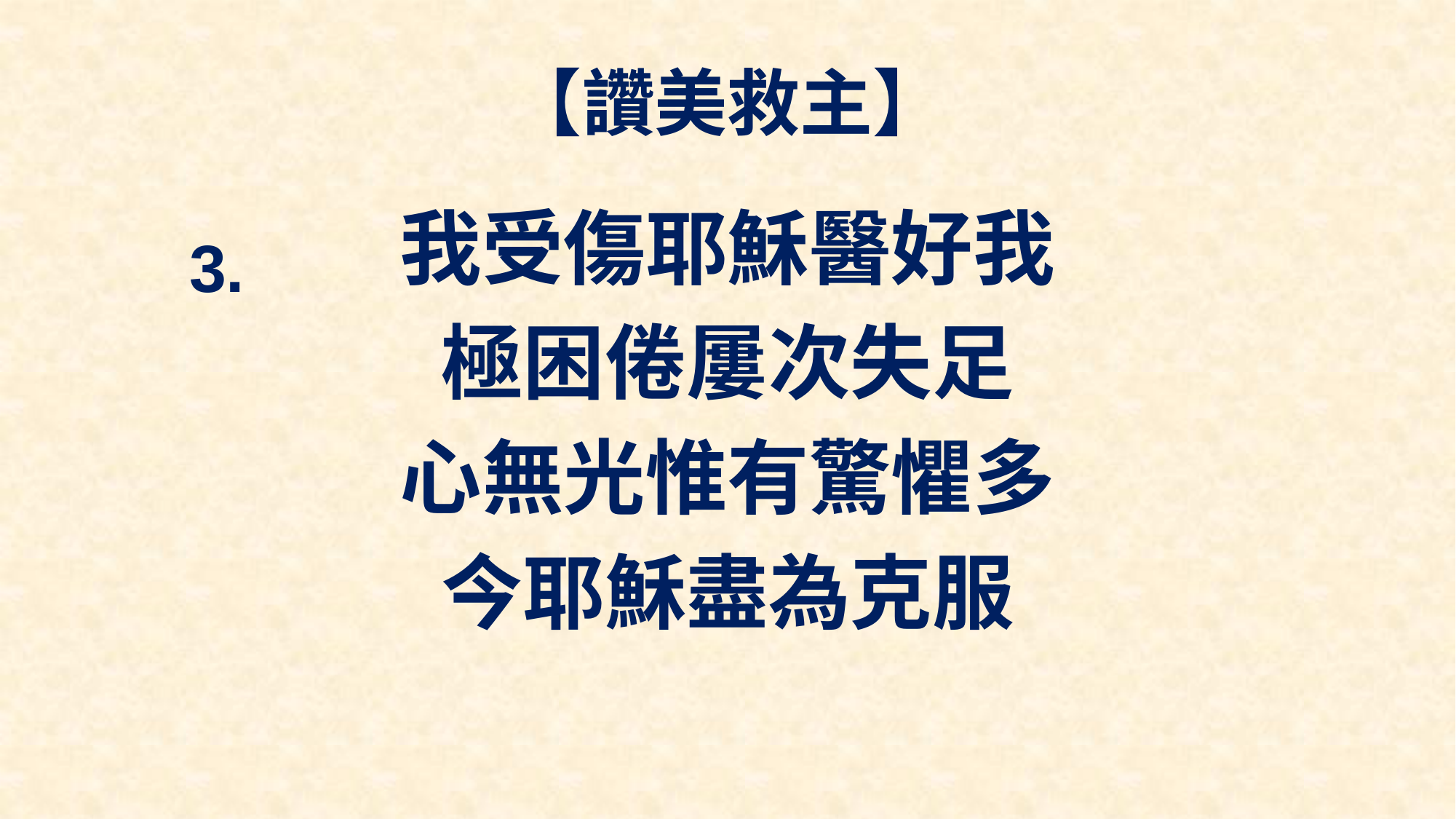

# 【讚美救主】
我受傷耶穌醫好我
極困倦屢次失足
心無光惟有驚懼多
今耶穌盡為克服
3.